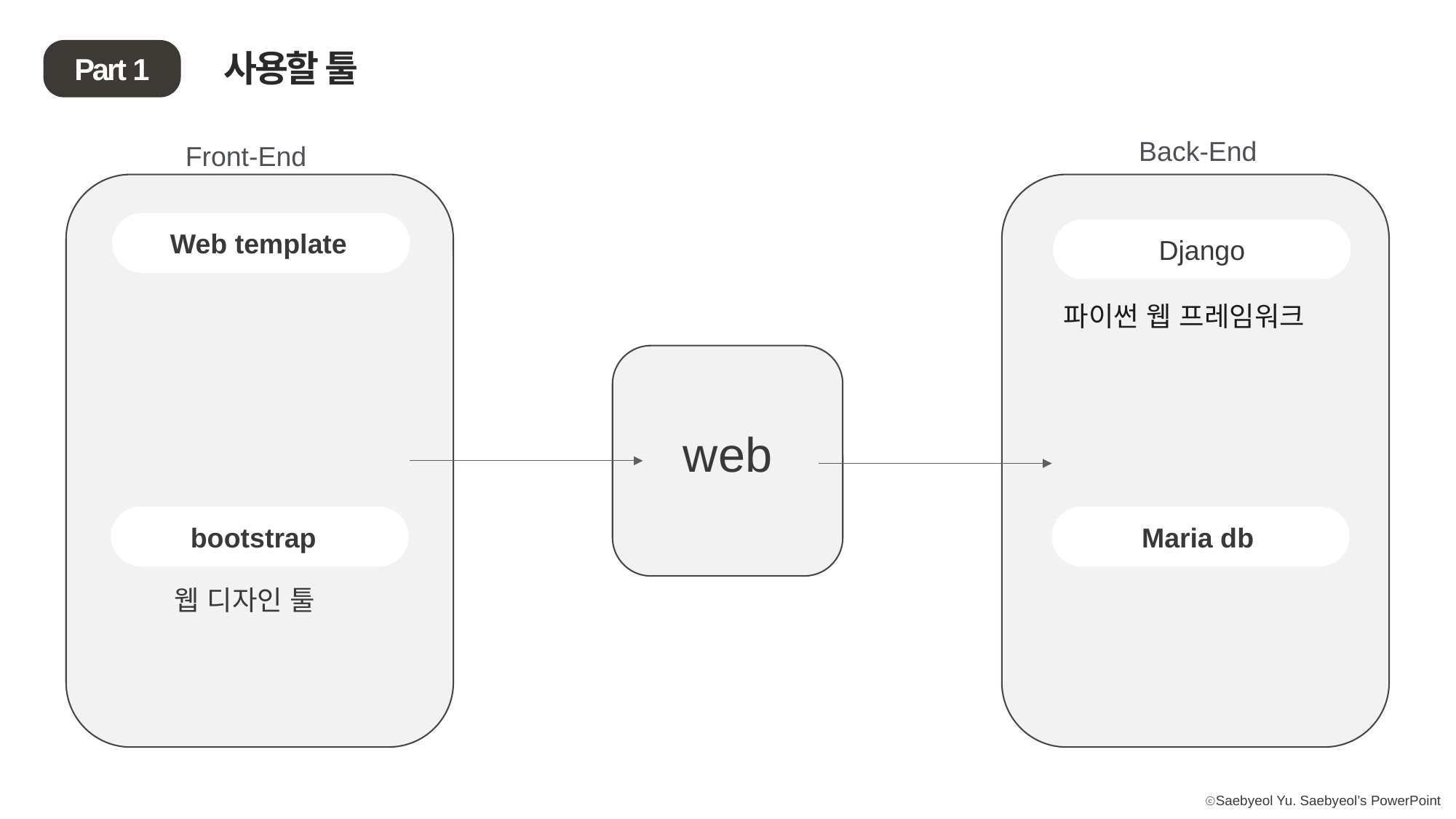

사용할 툴
Part 1
Back-End
Front-End

Django
Web template
파이썬 웹 프레임워크

web

bootstrap
Maria db
웹 디자인 툴